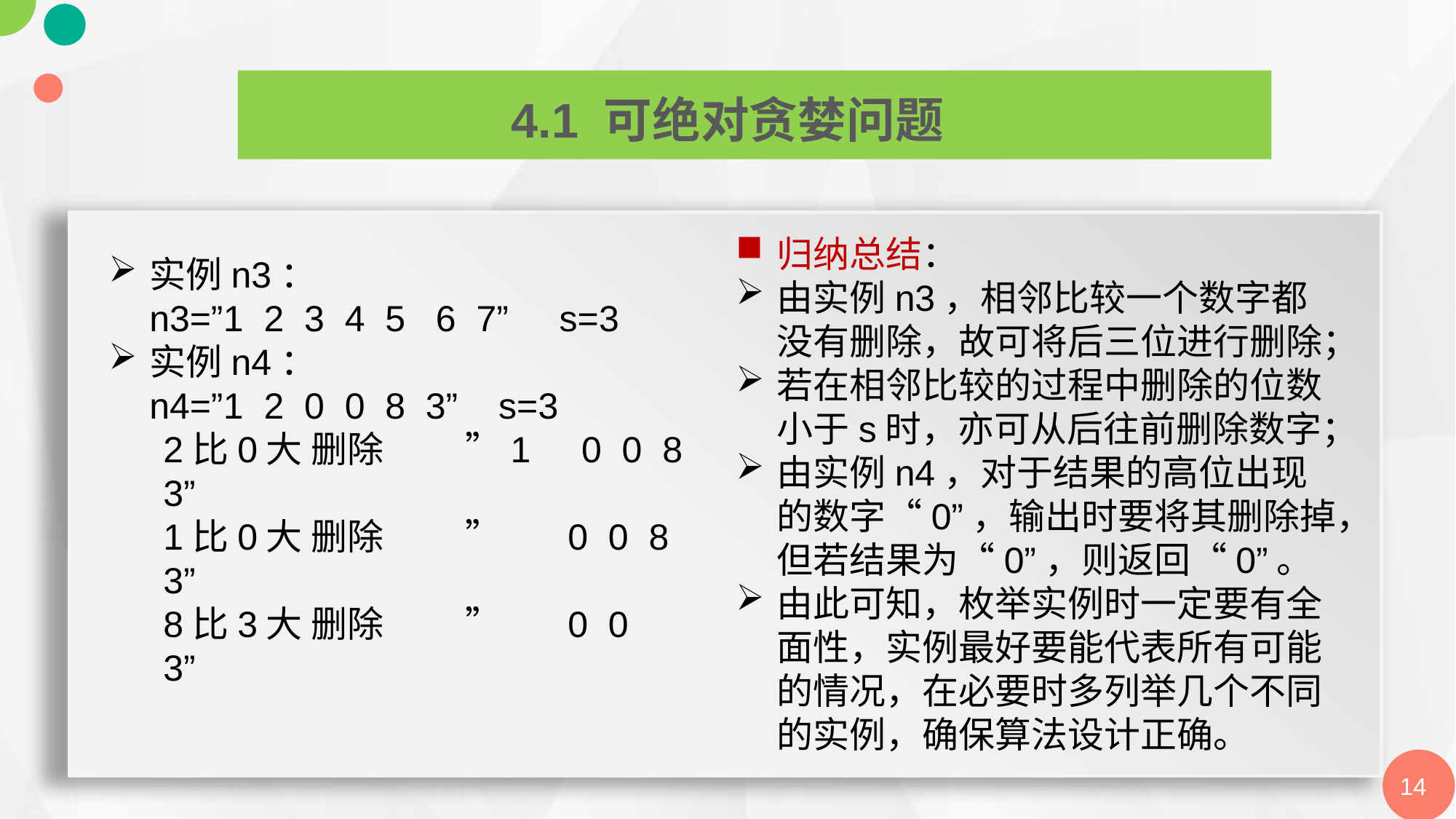

4.1 可绝对贪婪问题
归纳总结：
由实例n3，相邻比较一个数字都没有删除，故可将后三位进行删除；
若在相邻比较的过程中删除的位数小于s时，亦可从后往前删除数字；
由实例n4，对于结果的高位出现的数字“0”，输出时要将其删除掉，但若结果为“0”，则返回“0”。
由此可知，枚举实例时一定要有全面性，实例最好要能代表所有可能的情况，在必要时多列举几个不同的实例，确保算法设计正确。
实例n3：
    n3=”1  2  3  4  5   6  7”     s=3
实例n4：
    n4=”1  2  0  0  8  3”    s=3
2比0大 删除          ”1     0  0  8  3”
1比0大 删除          ”       0  0  8  3”
8比3大 删除          ”       0  0      3”